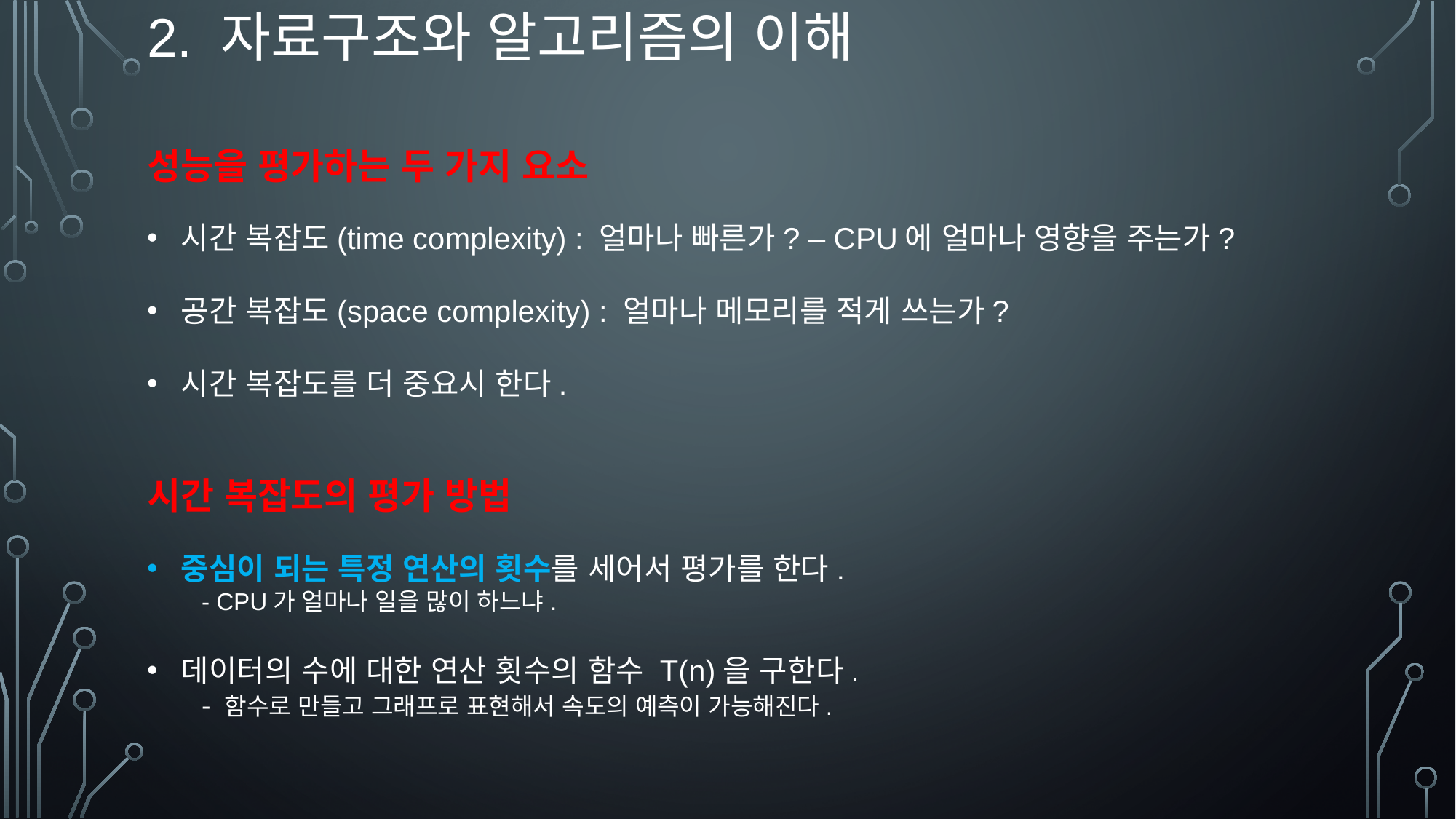

# 2. 자료구조와 알고리즘의 이해
성능을 평가하는 두 가지 요소

시간 복잡도(time complexity) : 얼마나 빠른가? – CPU에 얼마나 영향을 주는가?

공간 복잡도(space complexity) : 얼마나 메모리를 적게 쓰는가?

시간 복잡도를 더 중요시 한다.
시간 복잡도의 평가 방법

중심이 되는 특정 연산의 횟수를 세어서 평가를 한다.
- CPU가 얼마나 일을 많이 하느냐.

데이터의 수에 대한 연산 횟수의 함수 T(n)을 구한다.
- 함수로 만들고 그래프로 표현해서 속도의 예측이 가능해진다.